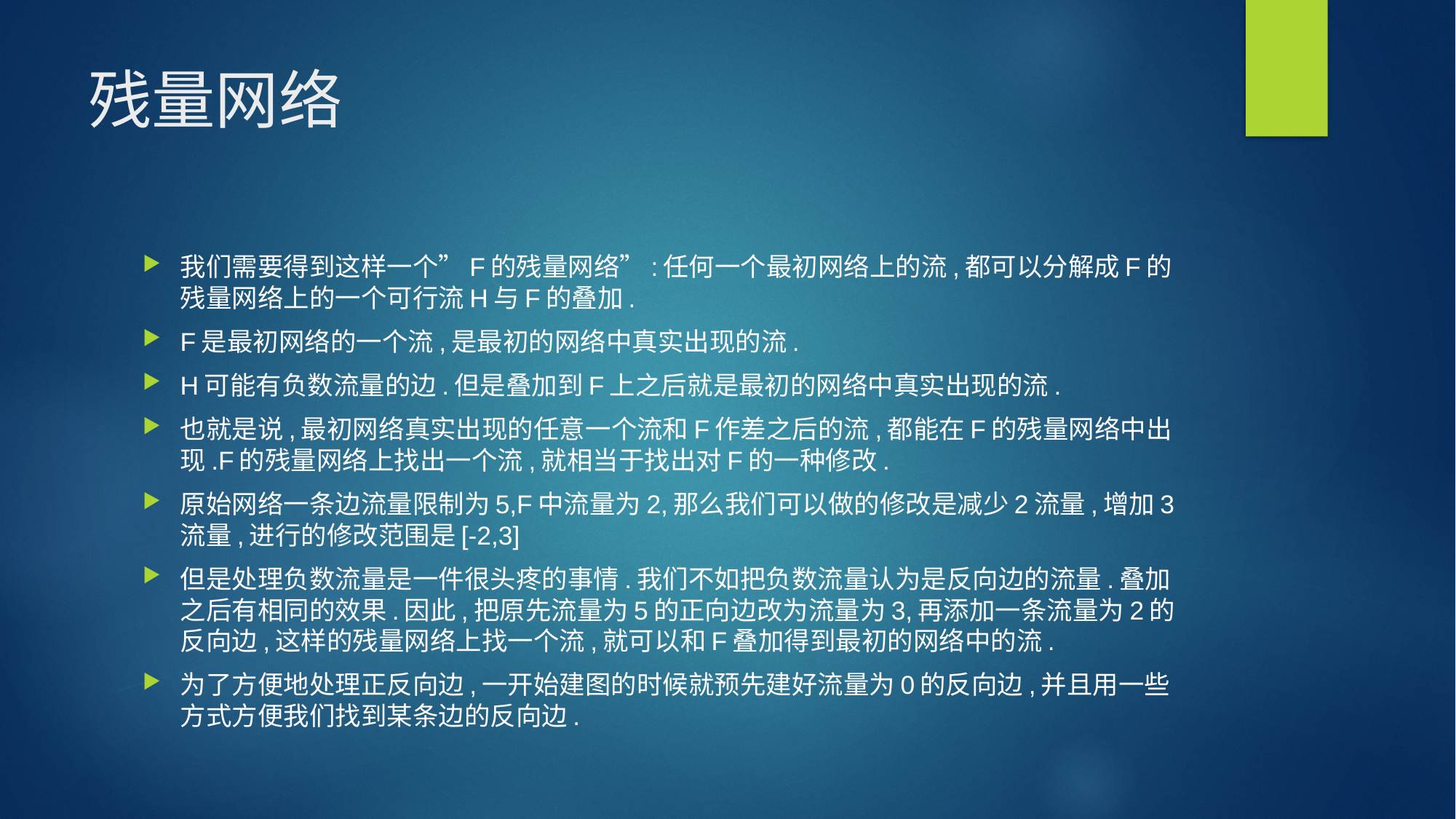

# 残量网络
我们需要得到这样一个”F的残量网络”:任何一个最初网络上的流,都可以分解成F的残量网络上的一个可行流H与F的叠加.
F是最初网络的一个流,是最初的网络中真实出现的流.
H可能有负数流量的边.但是叠加到F上之后就是最初的网络中真实出现的流.
也就是说,最初网络真实出现的任意一个流和F作差之后的流,都能在F的残量网络中出现.F的残量网络上找出一个流,就相当于找出对F的一种修改.
原始网络一条边流量限制为5,F中流量为2,那么我们可以做的修改是减少2流量,增加3流量,进行的修改范围是[-2,3]
但是处理负数流量是一件很头疼的事情.我们不如把负数流量认为是反向边的流量.叠加之后有相同的效果.因此,把原先流量为5的正向边改为流量为3,再添加一条流量为2的反向边,这样的残量网络上找一个流,就可以和F叠加得到最初的网络中的流.
为了方便地处理正反向边,一开始建图的时候就预先建好流量为0的反向边,并且用一些方式方便我们找到某条边的反向边.